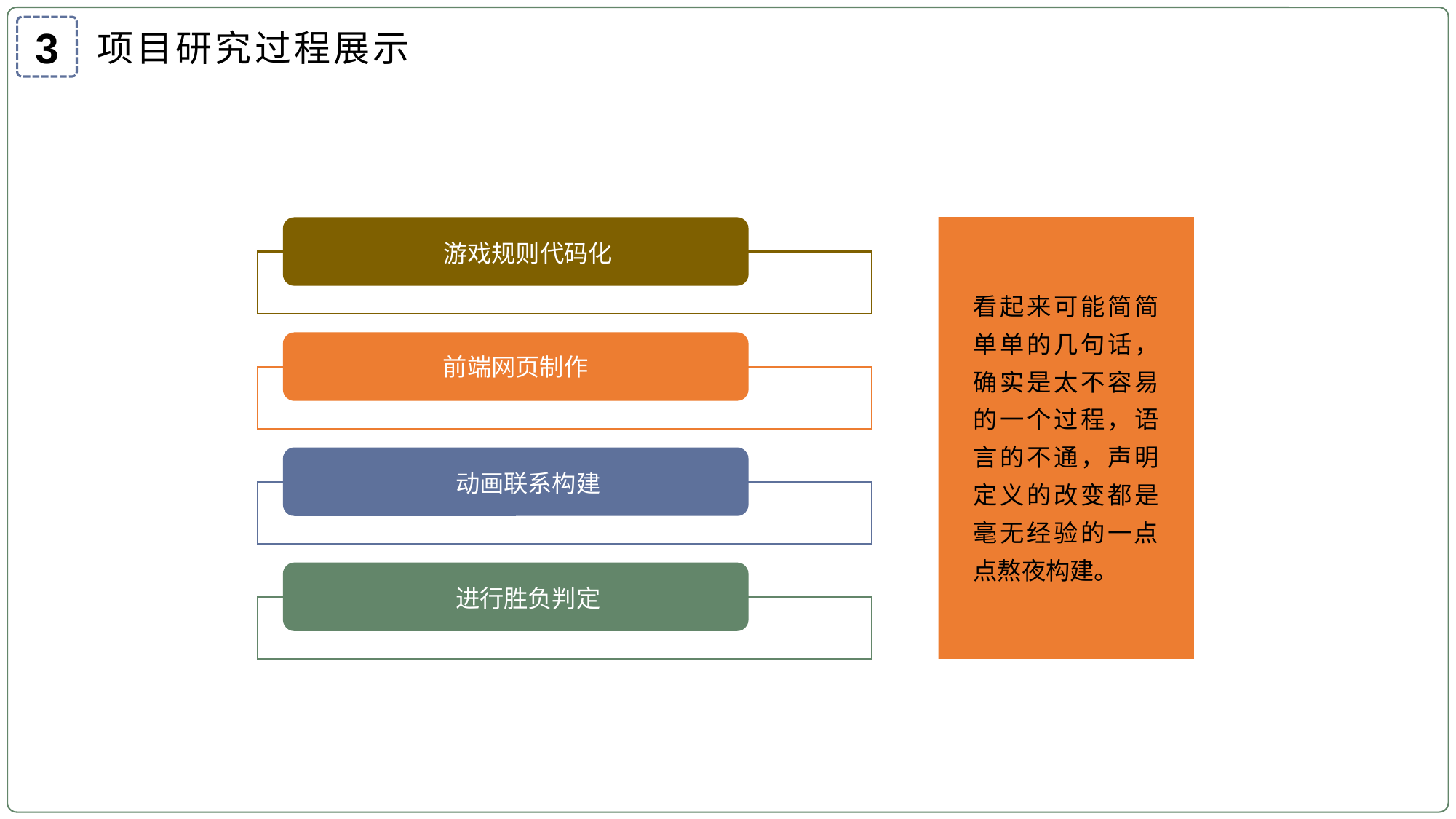

3
项目研究过程展示

游戏规则代码化

看起来可能简简单单的几句话，确实是太不容易的一个过程，语言的不通，声明定义的改变都是毫无经验的一点点熬夜构建。
前端网页制作

动画联系构建

进行胜负判定